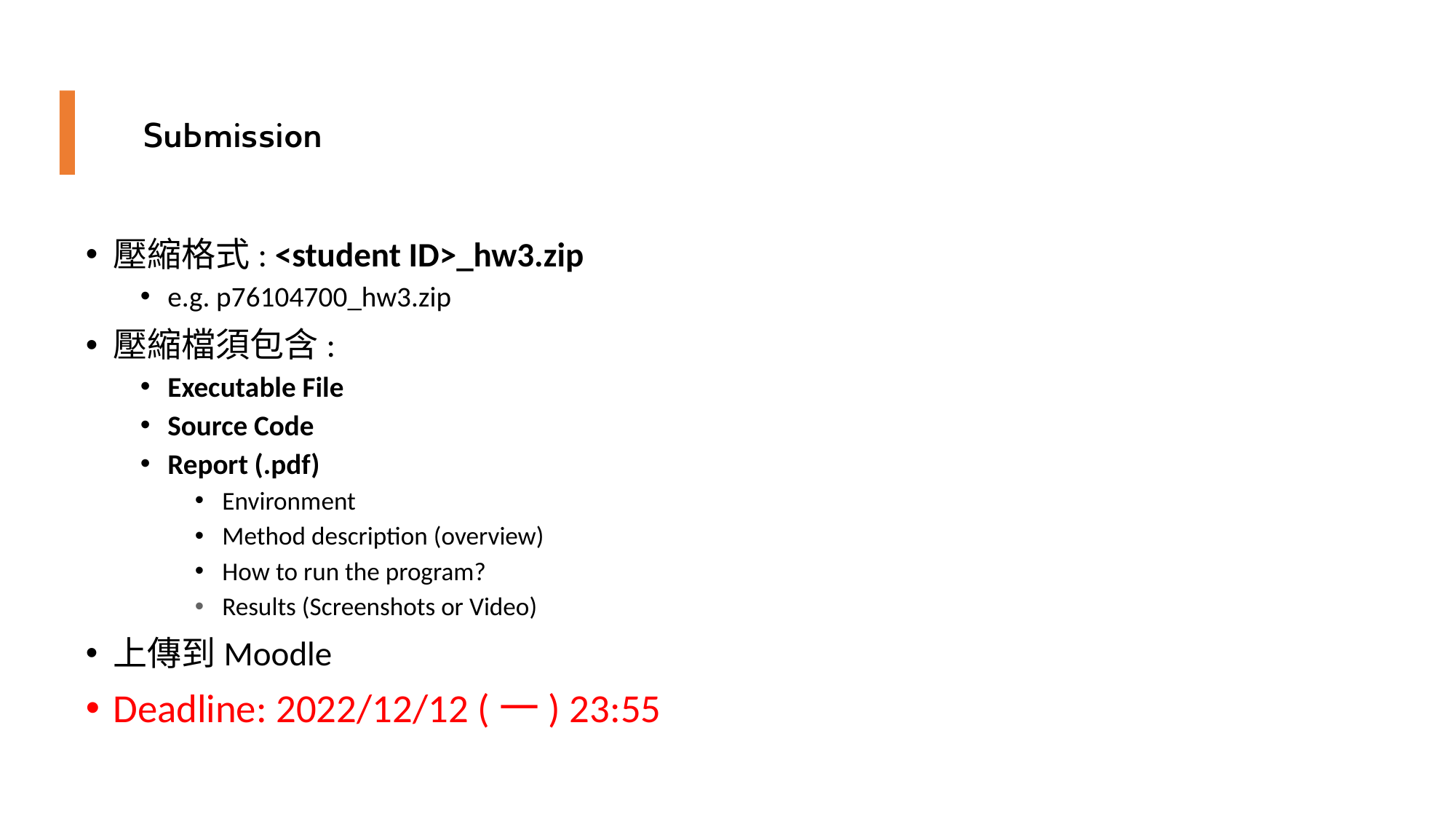

Submission

壓縮格式: <student ID>_hw3.zip
e.g. p76104700_hw3.zip
壓縮檔須包含:
Executable File
Source Code
Report (.pdf)
Environment
Method description (overview)
How to run the program?
Results (Screenshots or Video)
上傳到Moodle
Deadline: 2022/12/12 (一) 23:55